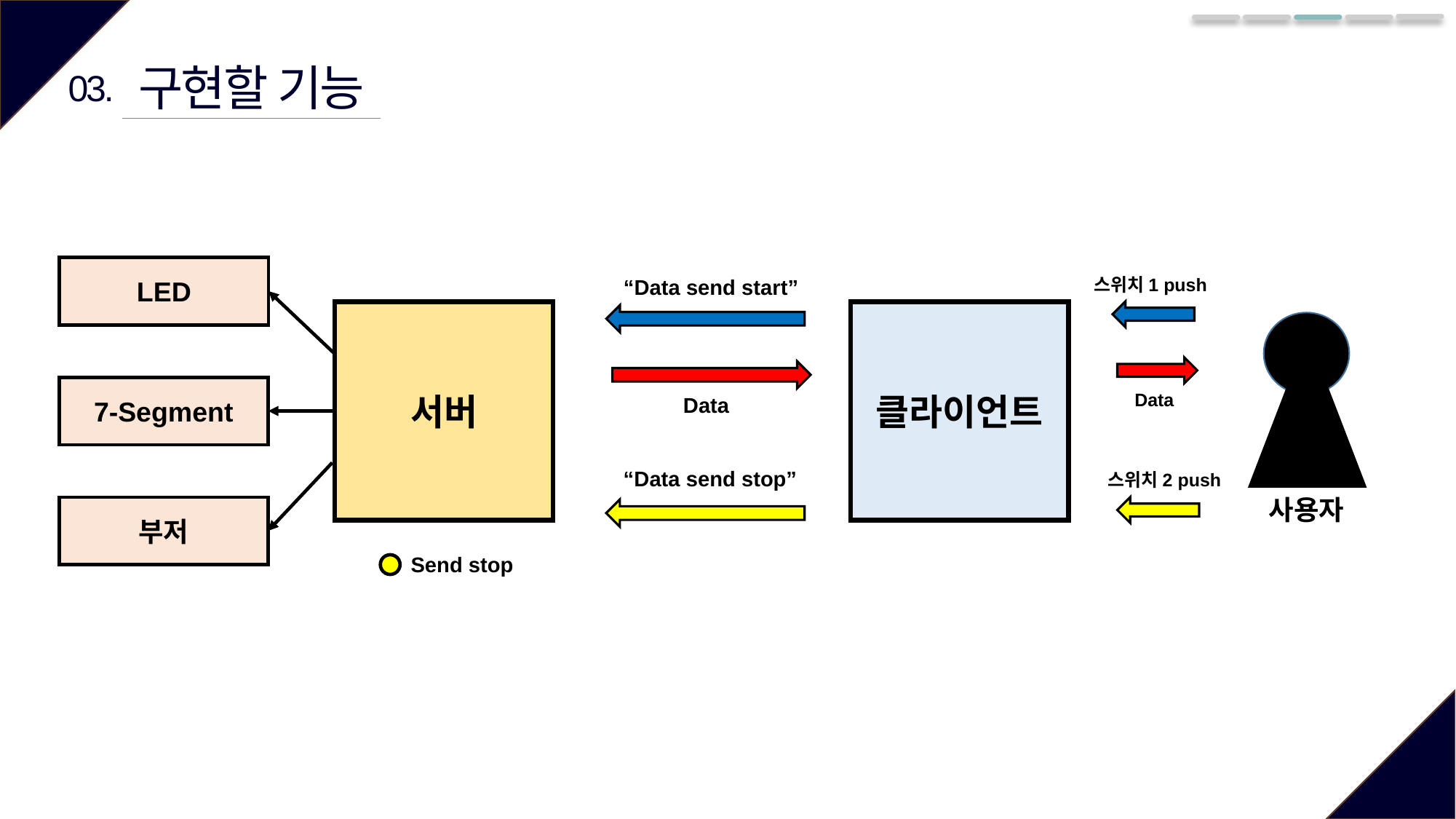

구현할 기능
03.
LED
스위치1 push
“Data send start”

서버
클라이언트

7-Segment
Data
Data
“Data send stop”
스위치2 push
사용자
부저

Send stop